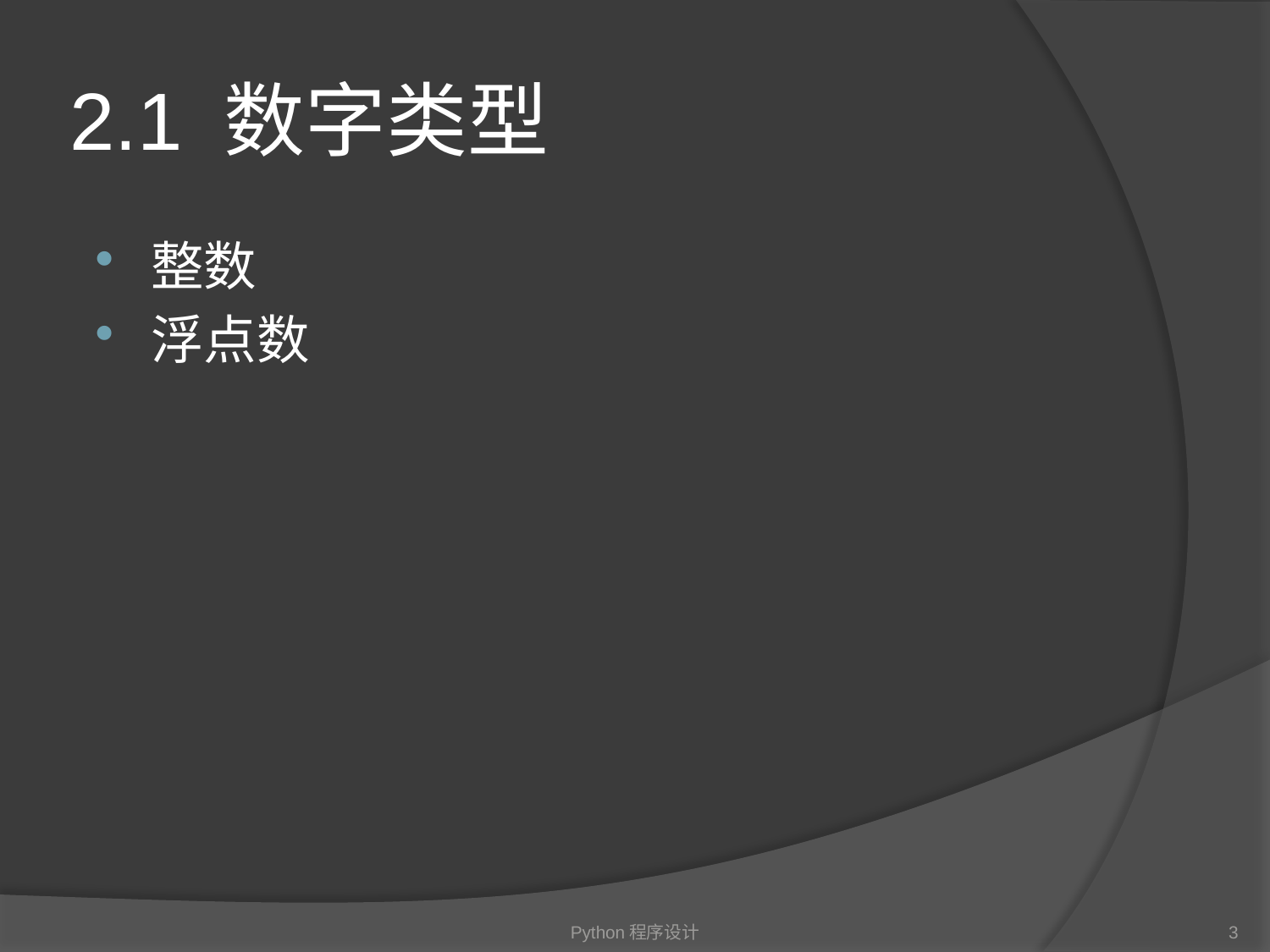

# 2.1 数字类型
整数
浮点数
Python程序设计
3